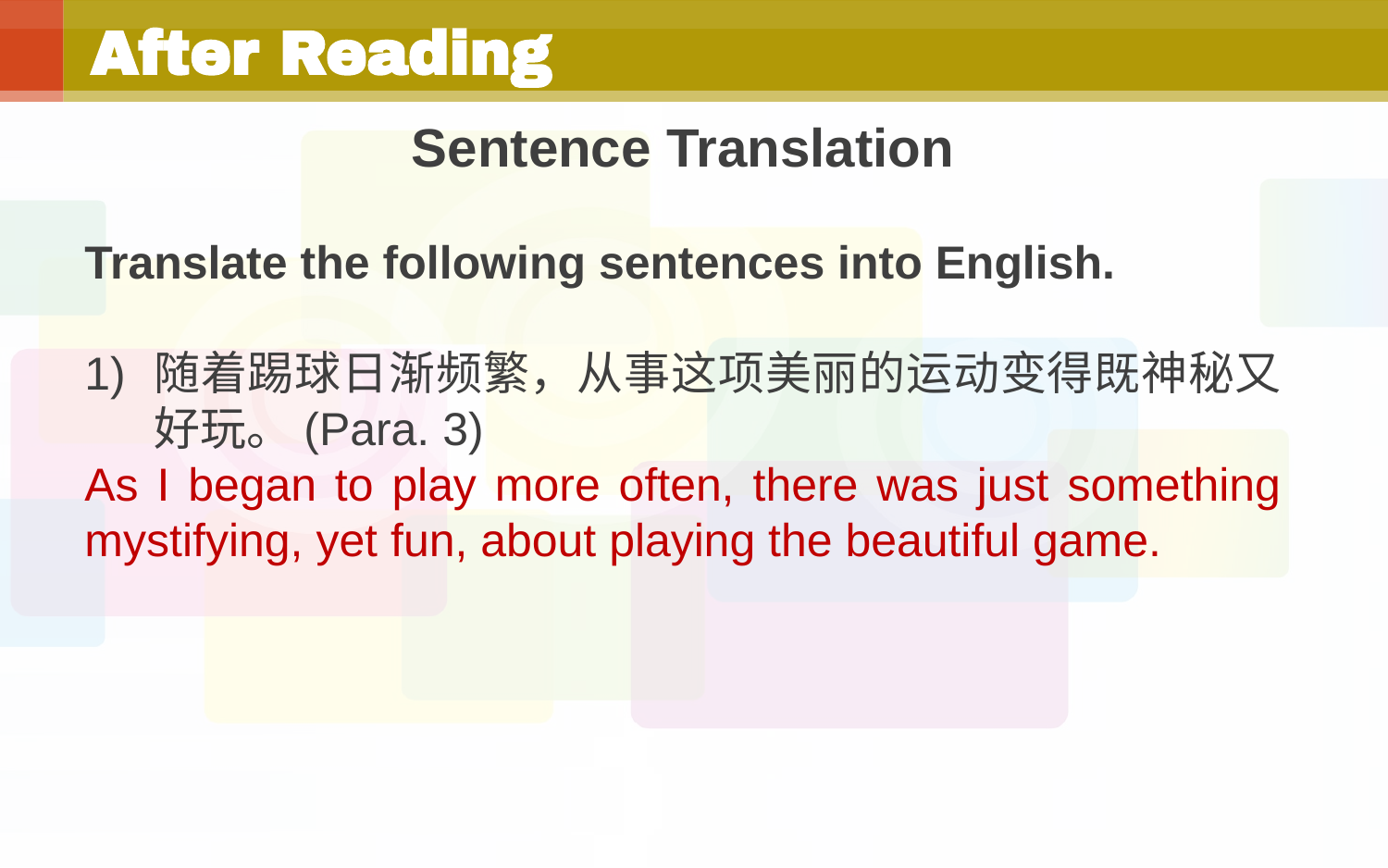

# After Reading
Sentence Translation

Translate the following sentences into English.

随着踢球日渐频繁，从事这项美丽的运动变得既神秘又好玩。(Para. 3)
As I began to play more often, there was just something mystifying, yet fun, about playing the beautiful game.